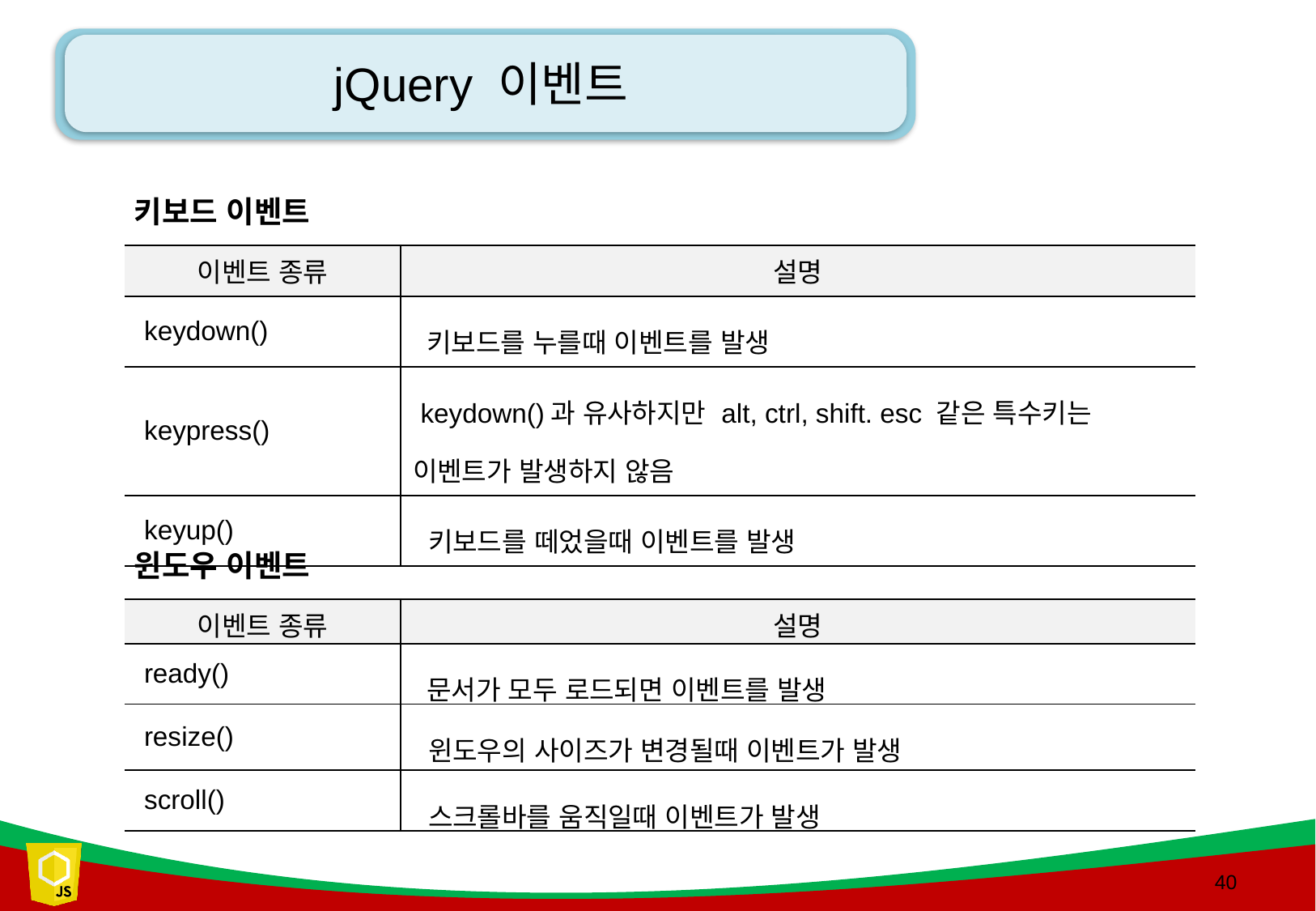

# jQuery 이벤트
키보드 이벤트
| 이벤트 종류 | 설명 |
| --- | --- |
| keydown() | 키보드를 누를때 이벤트를 발생 |
| keypress() | keydown()과 유사하지만 alt, ctrl, shift. esc 같은 특수키는 이벤트가 발생하지 않음 |
| keyup() | 키보드를 떼었을때 이벤트를 발생 |
윈도우 이벤트
| 이벤트 종류 | 설명 |
| --- | --- |
| ready() | 문서가 모두 로드되면 이벤트를 발생 |
| resize() | 윈도우의 사이즈가 변경될때 이벤트가 발생 |
| scroll() | 스크롤바를 움직일때 이벤트가 발생 |
40